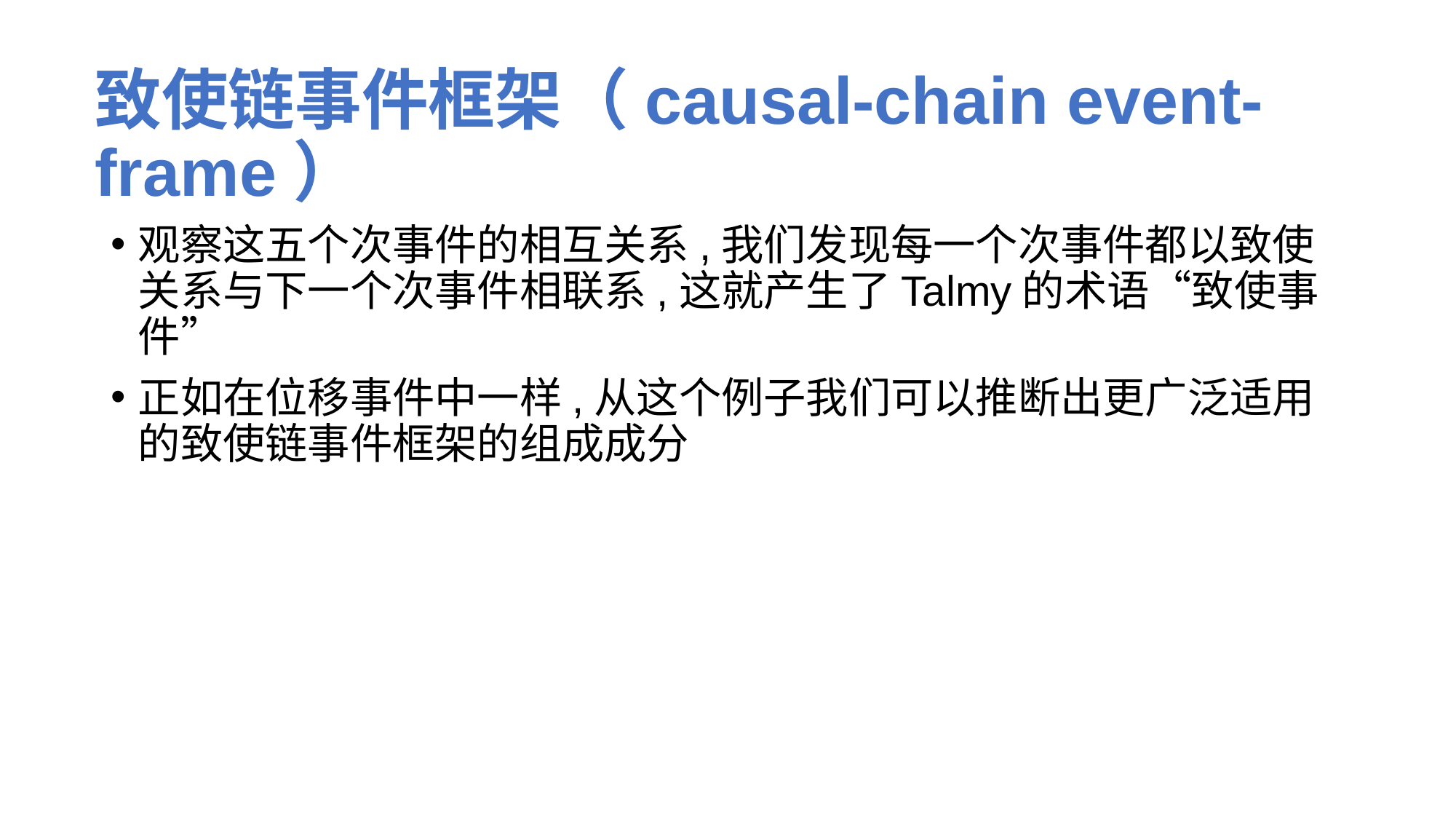

致使链事件框架（causal-chain event-frame）
观察这五个次事件的相互关系,我们发现每一个次事件都以致使关系与下一个次事件相联系,这就产生了Talmy的术语“致使事件”
正如在位移事件中一样,从这个例子我们可以推断出更广泛适用的致使链事件框架的组成成分